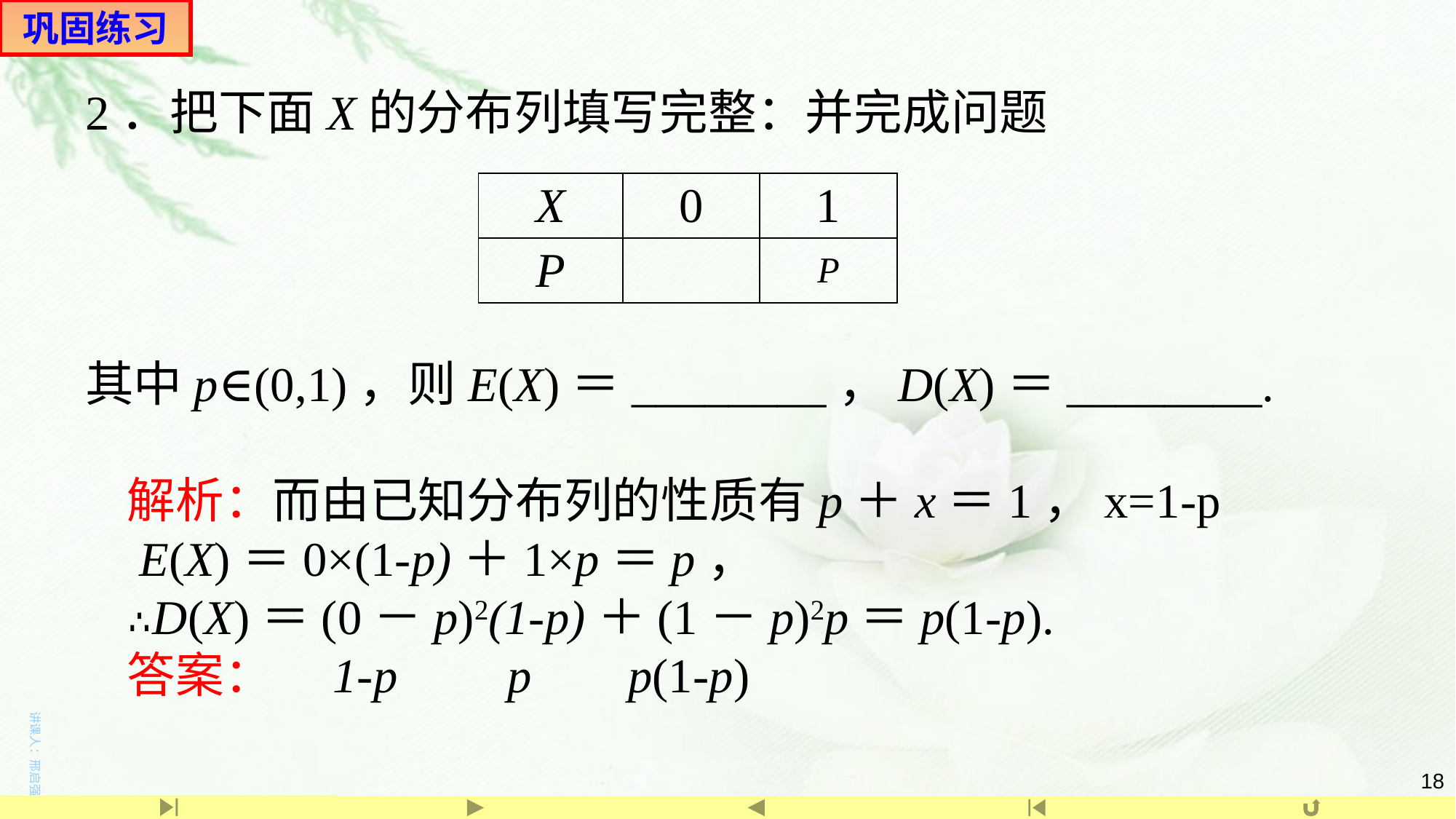

巩固练习
2．把下面X的分布列填写完整：并完成问题

其中p∈(0,1)，则E(X)＝________，D(X)＝________.
| X | 0 | 1 |
| --- | --- | --- |
| P |  | P |
解析：而由已知分布列的性质有p＋x＝1，x=1-p
 E(X)＝0×(1-p)＋1×p＝p，
∴D(X)＝(0－p)2(1-p)＋(1－p)2p＝p(1-p).
答案：　1-p         p  　p(1-p)